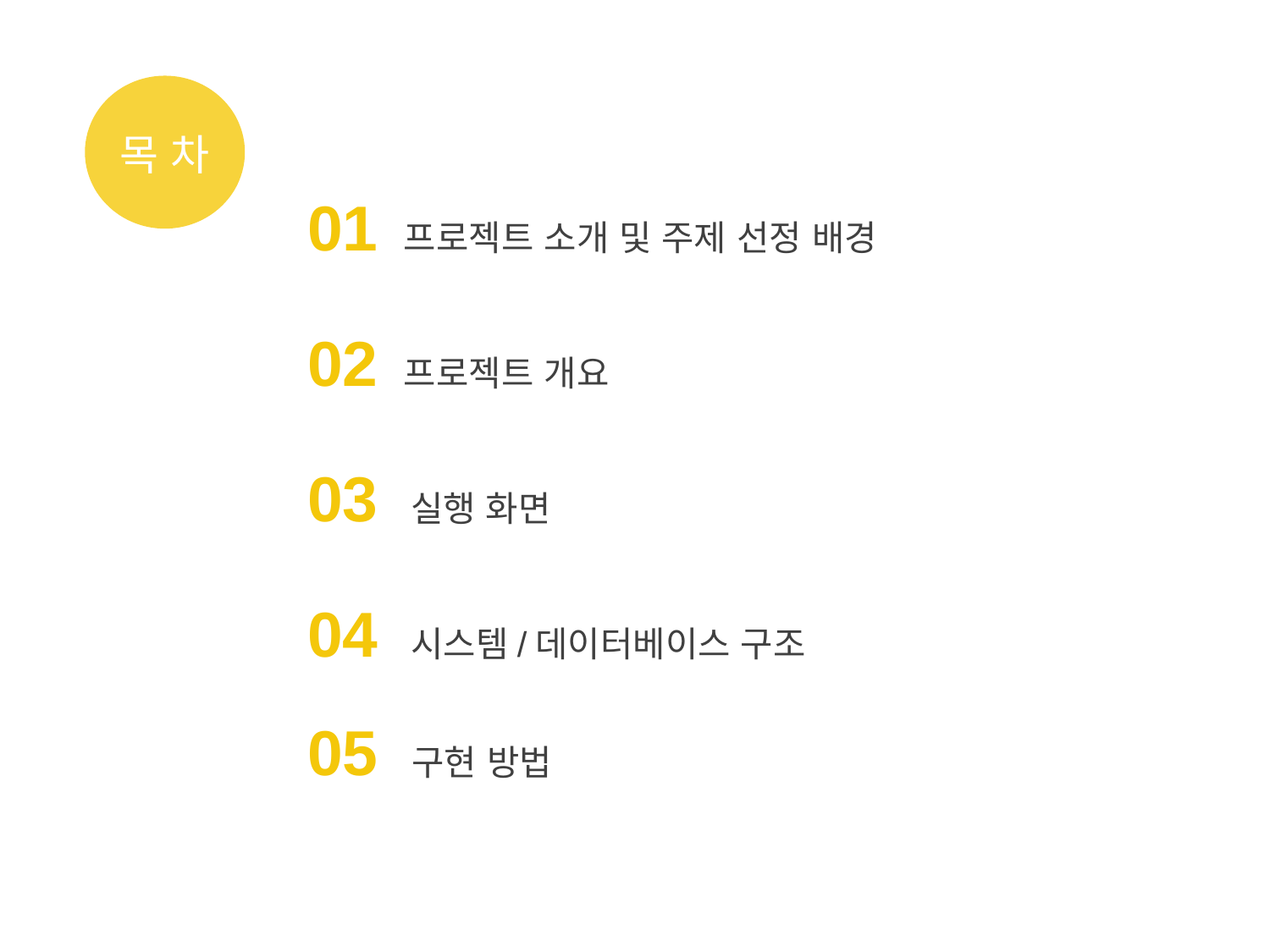

목 차
01 프로젝트 소개 및 주제 선정 배경

02 프로젝트 개요

03 실행 화면

04 시스템/데이터베이스 구조

05  구현 방법